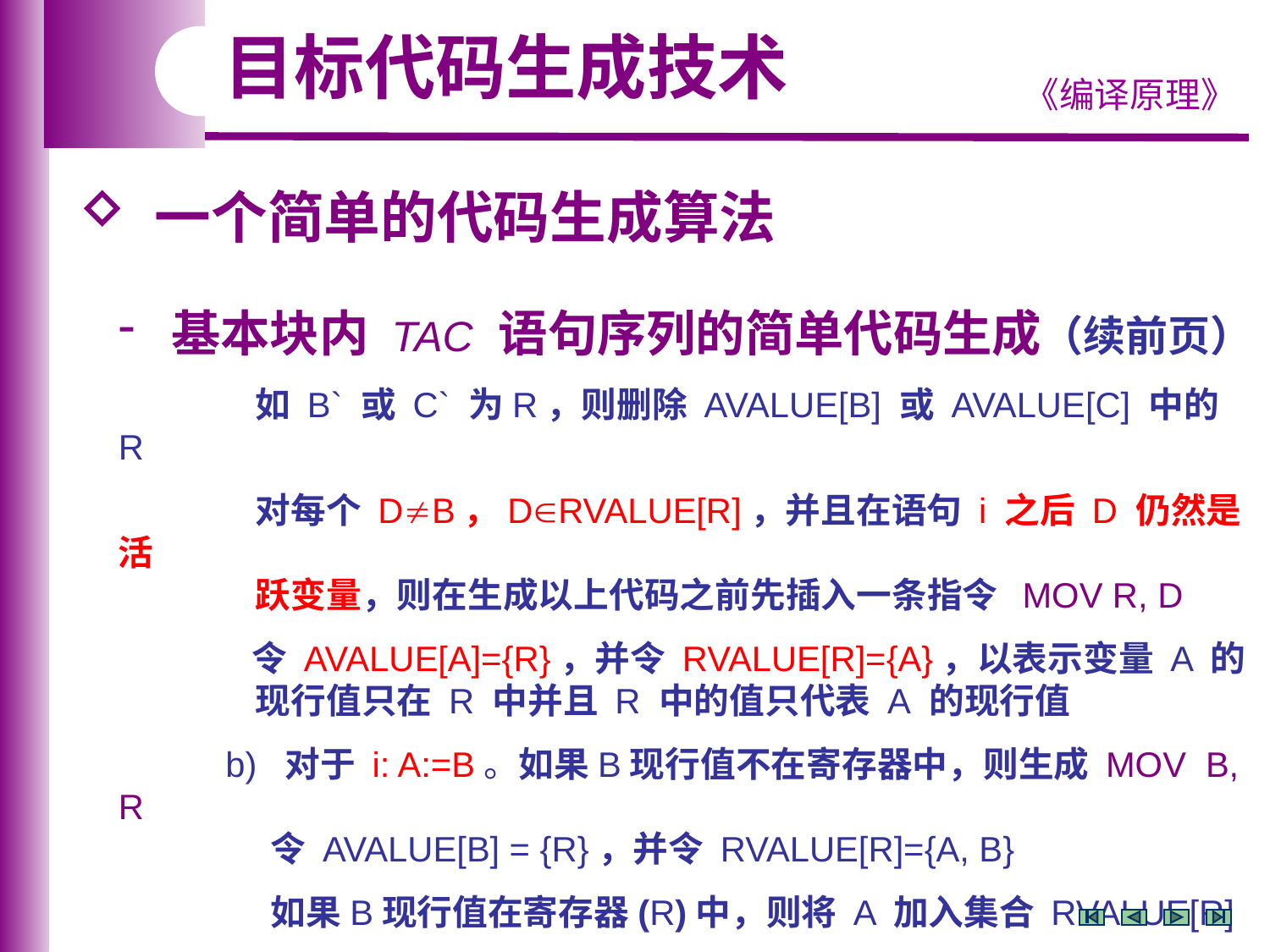

目标代码生成技术
 一个简单的代码生成算法
 基本块内 TAC 语句序列的简单代码生成（续前页）

                如 B` 或 C` 为R，则删除 AVALUE[B] 或 AVALUE[C] 中的 R

                对每个 D≠B，D∈RVALUE[R]，并且在语句 i 之后 D 仍然是活
                跃变量，则在生成以上代码之前先插入一条指令  MOV R, D

                令 AVALUE[A]={R}，并令 RVALUE[R]={A}，以表示变量 A 的
                现行值只在 R 中并且 R 中的值只代表 A 的现行值

           b)  对于 i: A:=B。如果B现行值不在寄存器中，则生成 MOV  B, R
          令 AVALUE[B] = {R}，并令 RVALUE[R]={A, B}

          如果B现行值在寄存器(R)中，则将 A 加入集合 RVALUE[R]

          无论何种情况，都令  AVALUE[A] = {R}